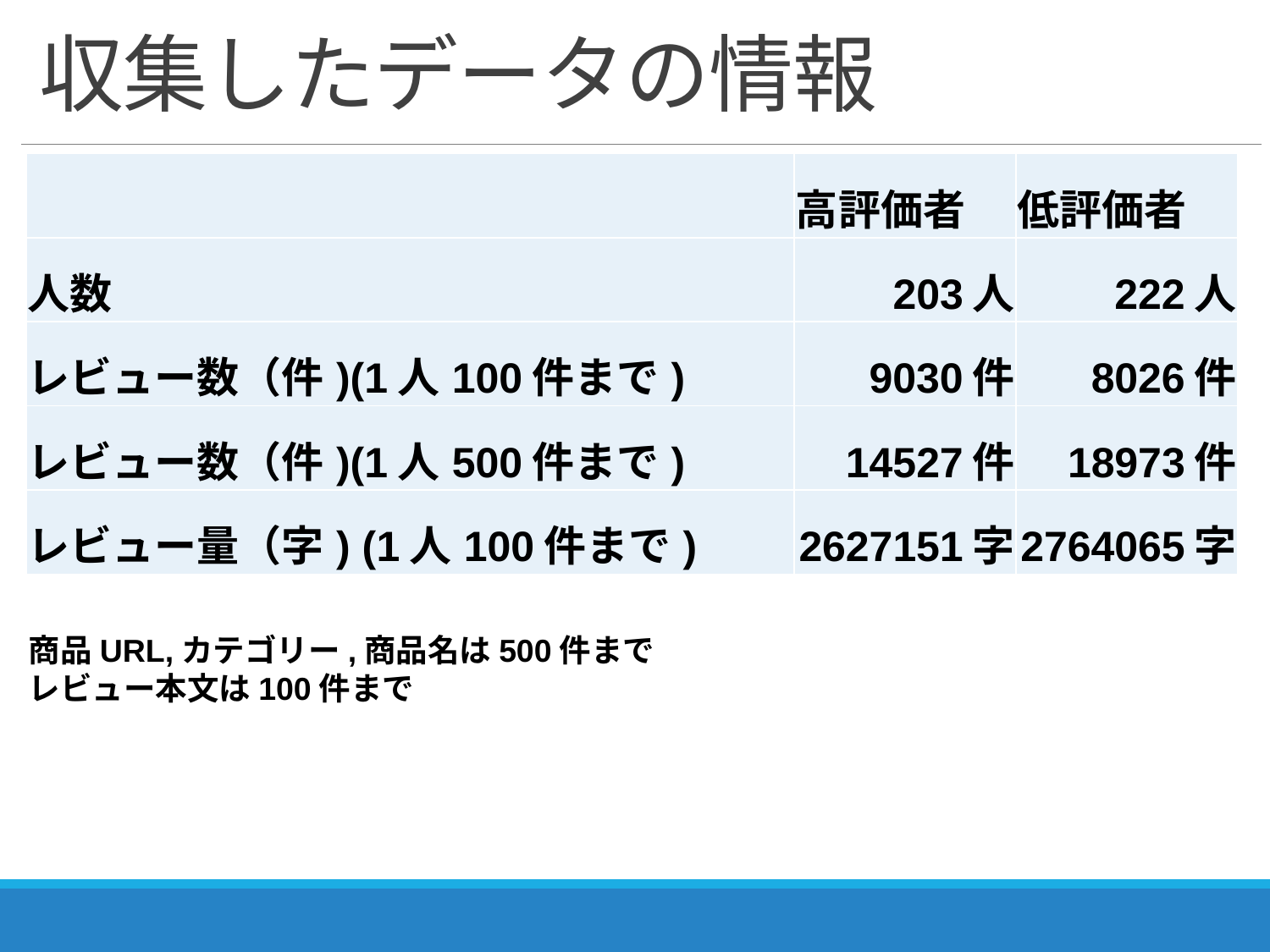

# 収集したデータの情報
|  | 高評価者 | 低評価者 |
| --- | --- | --- |
| 人数 | 203人 | 222人 |
| レビュー数（件)(1人100件まで) | 9030件 | 8026件 |
| レビュー数（件)(1人500件まで) | 14527件 | 18973件 |
| レビュー量（字) (1人100件まで) | 2627151字 | 2764065字 |
商品URL,カテゴリー,商品名は500件まで
レビュー本文は100件まで